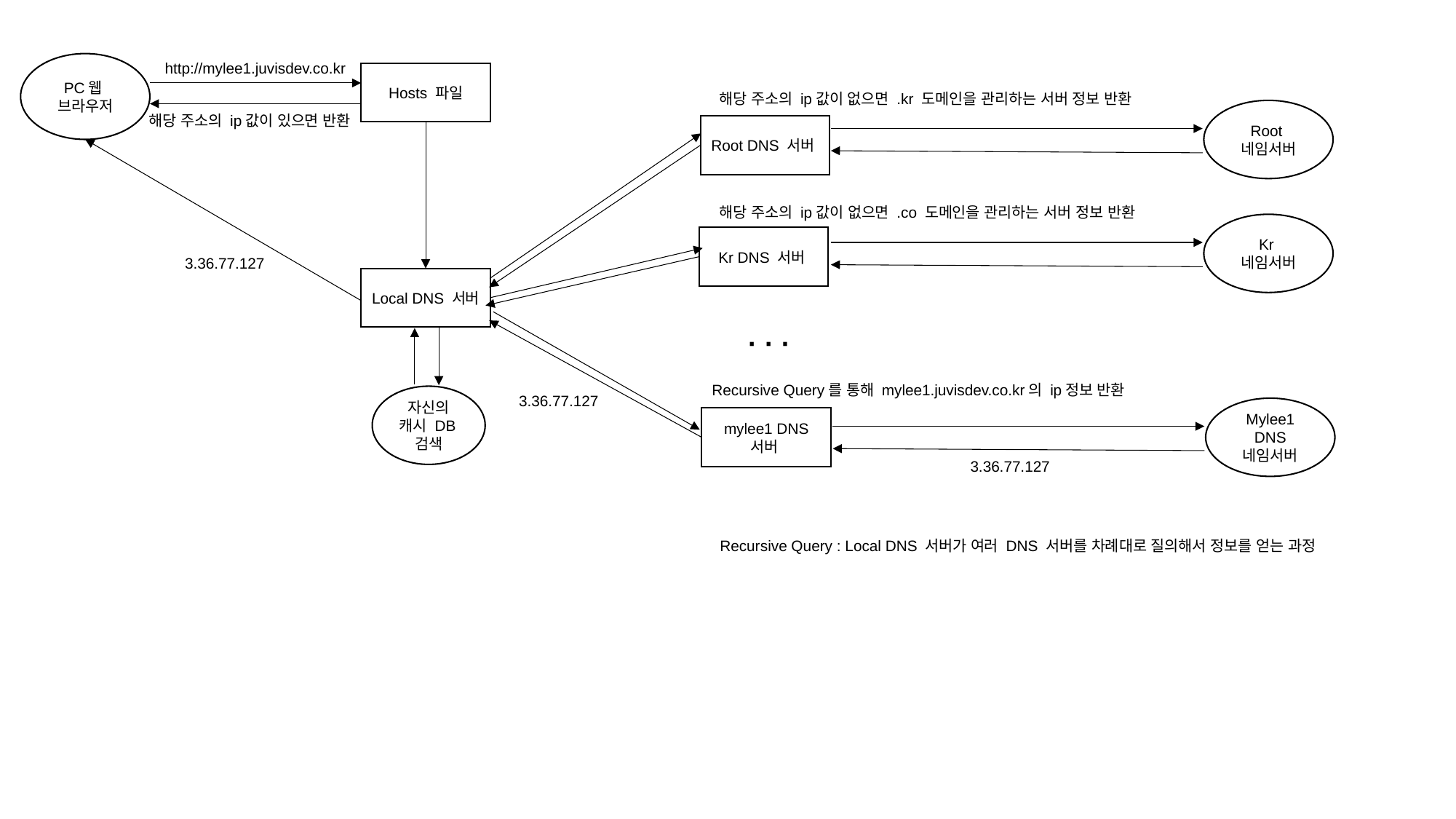

PC웹
브라우저
http://mylee1.juvisdev.co.kr
Hosts 파일
해당 주소의 ip값이 없으면 .kr 도메인을 관리하는 서버 정보 반환
Root
네임서버
해당 주소의 ip값이 있으면 반환
Root DNS 서버
해당 주소의 ip값이 없으면 .co 도메인을 관리하는 서버 정보 반환
Kr
네임서버
Kr DNS 서버
3.36.77.127
Local DNS 서버
· · ·

Recursive Query를 통해 mylee1.juvisdev.co.kr의 ip정보 반환
3.36.77.127
자신의 캐시 DB검색
Mylee1 DNS 네임서버
mylee1 DNS 서버
3.36.77.127
Recursive Query : Local DNS 서버가 여러 DNS 서버를 차례대로 질의해서 정보를 얻는 과정